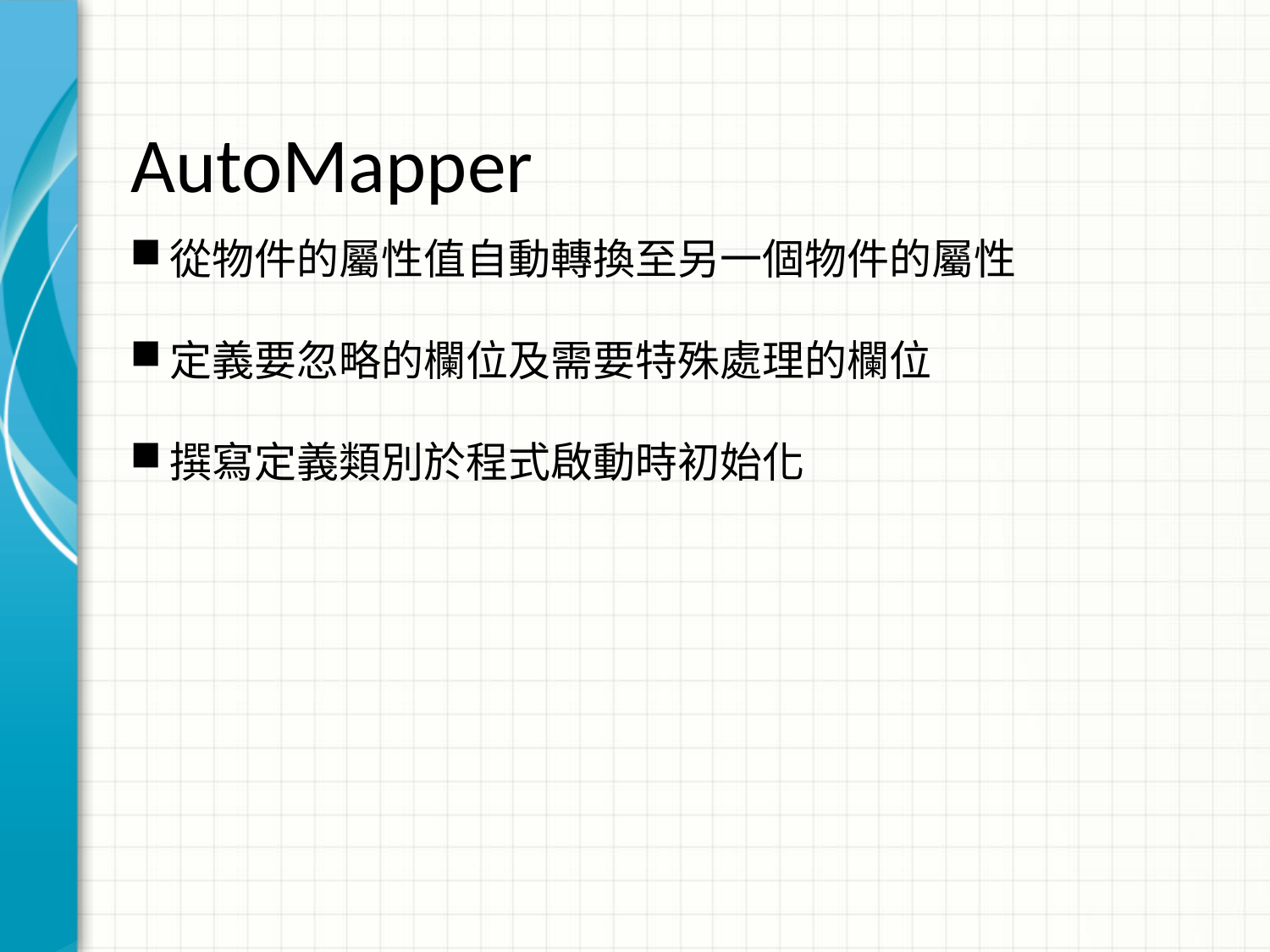

# AutoMapper
從物件的屬性值自動轉換至另一個物件的屬性

定義要忽略的欄位及需要特殊處理的欄位

撰寫定義類別於程式啟動時初始化